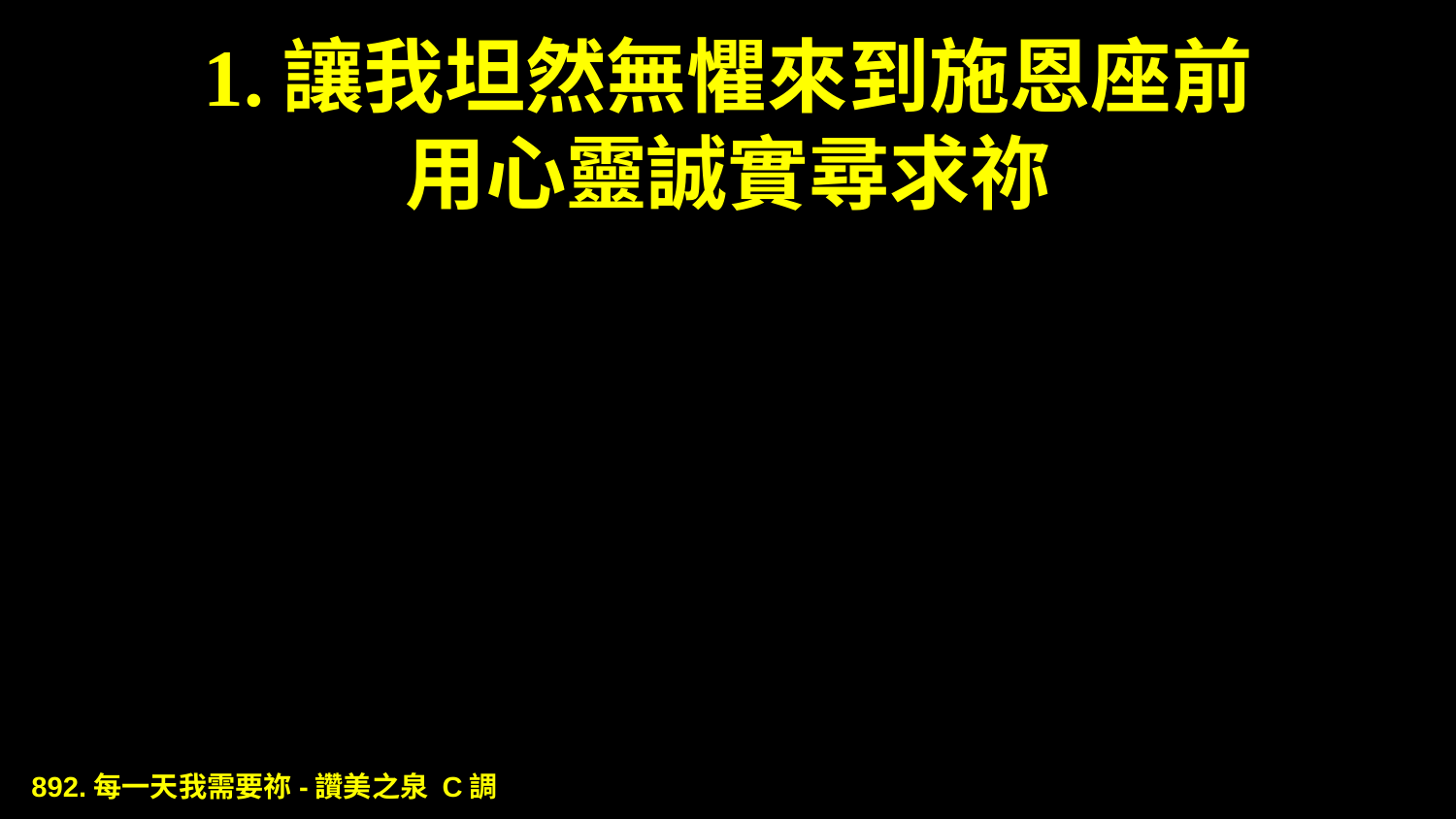

# 1.讓我坦然無懼來到施恩座前 用心靈誠實尋求祢
892.每一天我需要祢-讚美之泉 C調